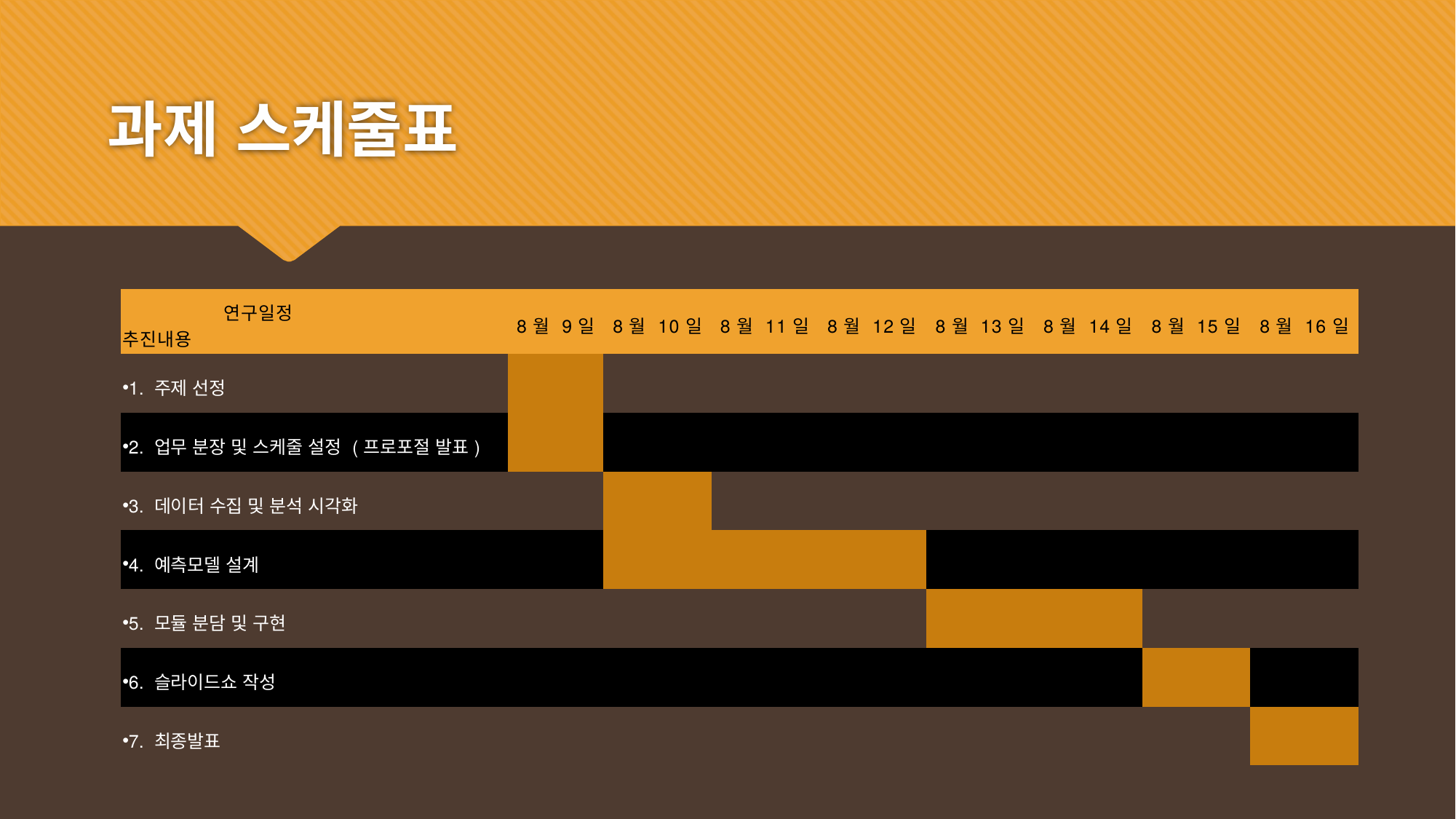

# 과제 스케줄표
| 연구일정  추진내용 | 8월 9일 | 8월 10일 | 8월 11일 | 8월 12일 | 8월 13일 | 8월 14일 | 8월 15일 | 8월 16일 |
| --- | --- | --- | --- | --- | --- | --- | --- | --- |
| 1. 주제 선정 |  |  |  |  |  |  |  |  |
| 2. 업무 분장 및 스케줄 설정 (프로포절 발표) |  |  |  |  |  |  |  |  |
| 3. 데이터 수집 및 분석 시각화 |  |  |  |  |  |  |  |  |
| 4. 예측모델 설계 |  |  |  |  |  |  |  |  |
| 5. 모듈 분담 및 구현 |  |  |  |  |  |  |  |  |
| 6. 슬라이드쇼 작성 |  |  |  |  |  |  |  |  |
| 7. 최종발표 |  |  |  |  |  |  |  |  |